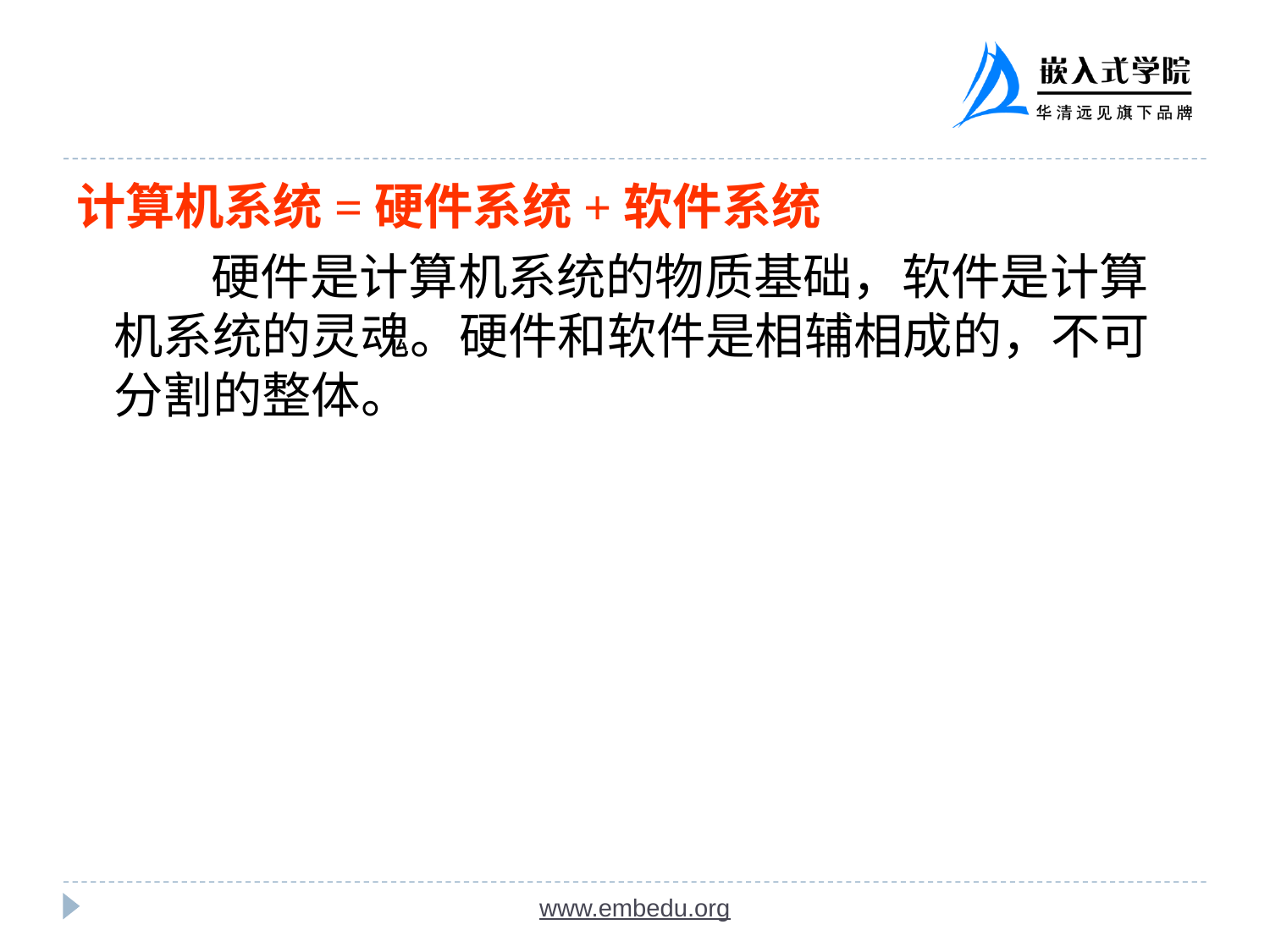

计算机系统=硬件系统+软件系统
           硬件是计算机系统的物质基础，软件是计算机系统的灵魂。硬件和软件是相辅相成的，不可分割的整体。

www.embedu.org